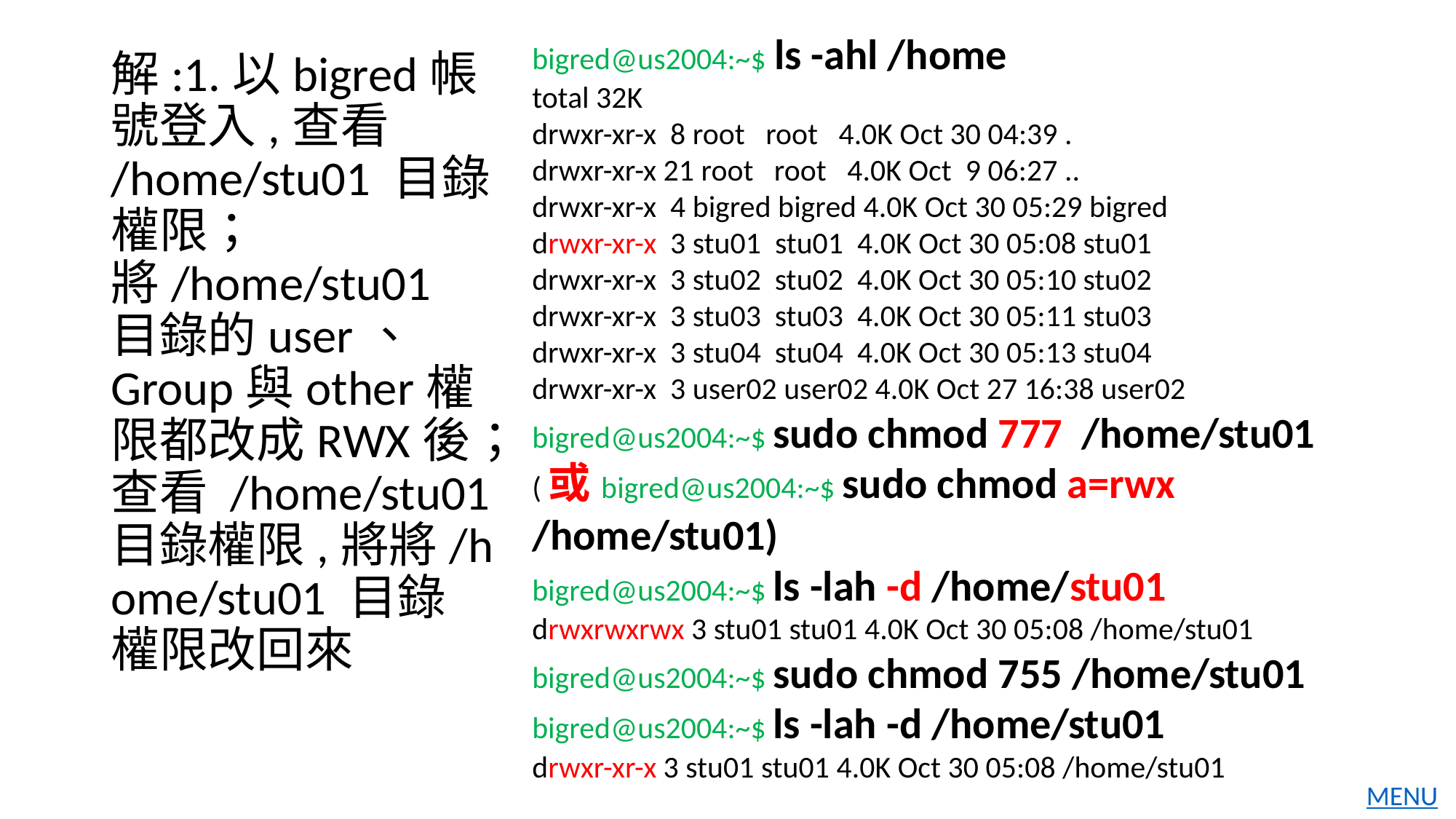

bigred@us2004:~$ ls -ahl /home
total 32K
drwxr-xr-x  8 root   root   4.0K Oct 30 04:39 .
drwxr-xr-x 21 root   root   4.0K Oct  9 06:27 ..
drwxr-xr-x  4 bigred bigred 4.0K Oct 30 05:29 bigred
drwxr-xr-x  3 stu01  stu01  4.0K Oct 30 05:08 stu01
drwxr-xr-x  3 stu02  stu02  4.0K Oct 30 05:10 stu02
drwxr-xr-x  3 stu03  stu03  4.0K Oct 30 05:11 stu03
drwxr-xr-x  3 stu04  stu04  4.0K Oct 30 05:13 stu04
drwxr-xr-x  3 user02 user02 4.0K Oct 27 16:38 user02
bigred@us2004:~$ sudo chmod 777  /home/stu01
(或bigred@us2004:~$ sudo chmod a=rwx /home/stu01)
bigred@us2004:~$ ls -lah -d /home/stu01
drwxrwxrwx 3 stu01 stu01 4.0K Oct 30 05:08 /home/stu01
bigred@us2004:~$ sudo chmod 755 /home/stu01
bigred@us2004:~$ ls -lah -d /home/stu01
drwxr-xr-x 3 stu01 stu01 4.0K Oct 30 05:08 /home/stu01
# 解:1.以bigred帳號登入,查看 /home/stu01 目錄權限； 將/home/stu01 目錄的user、 Group與other權限都改成RWX後；查看 /home/stu01 目錄權限,將將/home/stu01 目錄權限改回來